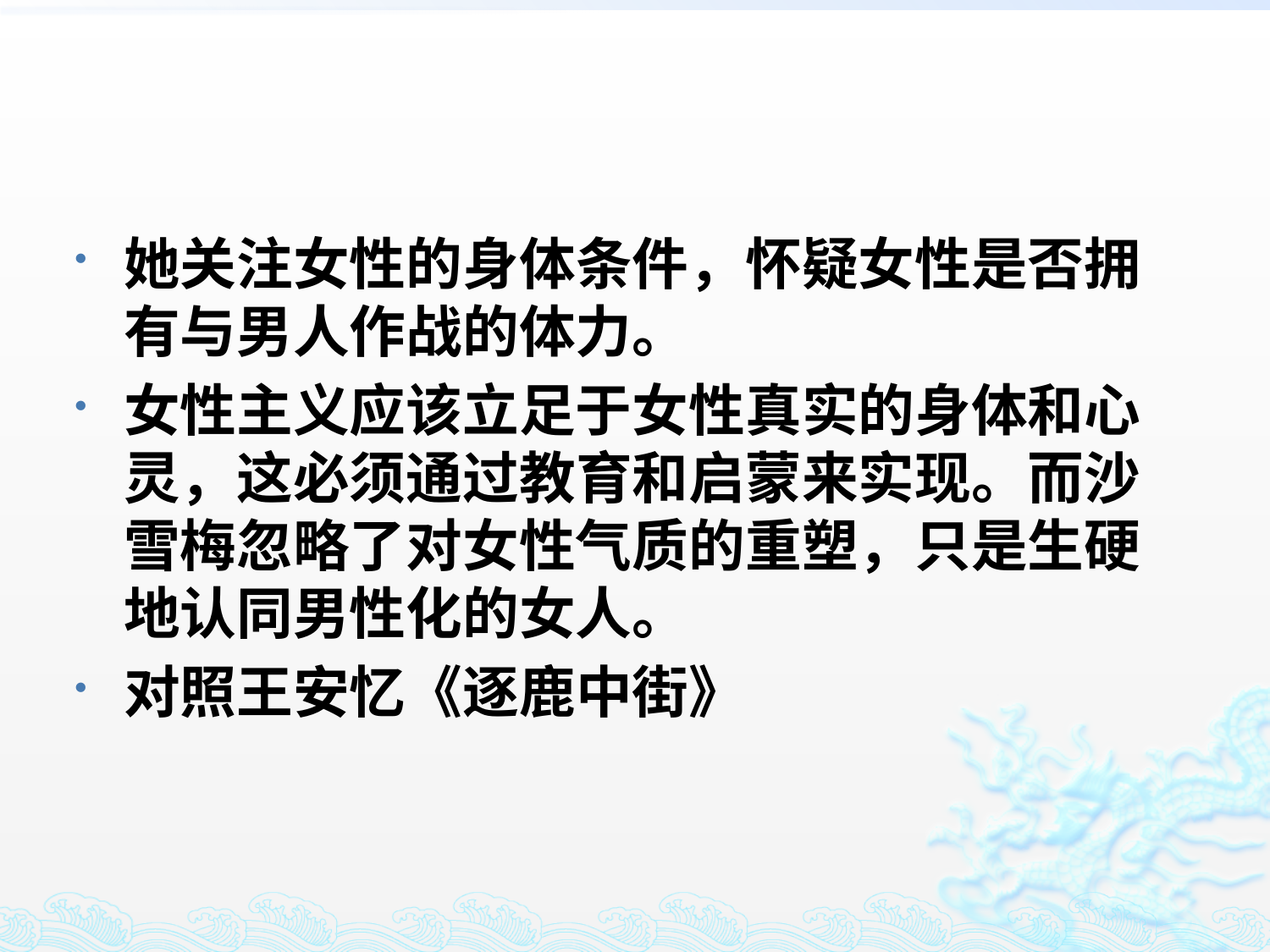

#
她关注女性的身体条件，怀疑女性是否拥有与男人作战的体力。
女性主义应该立足于女性真实的身体和心灵，这必须通过教育和启蒙来实现。而沙雪梅忽略了对女性气质的重塑，只是生硬地认同男性化的女人。
对照王安忆《逐鹿中街》